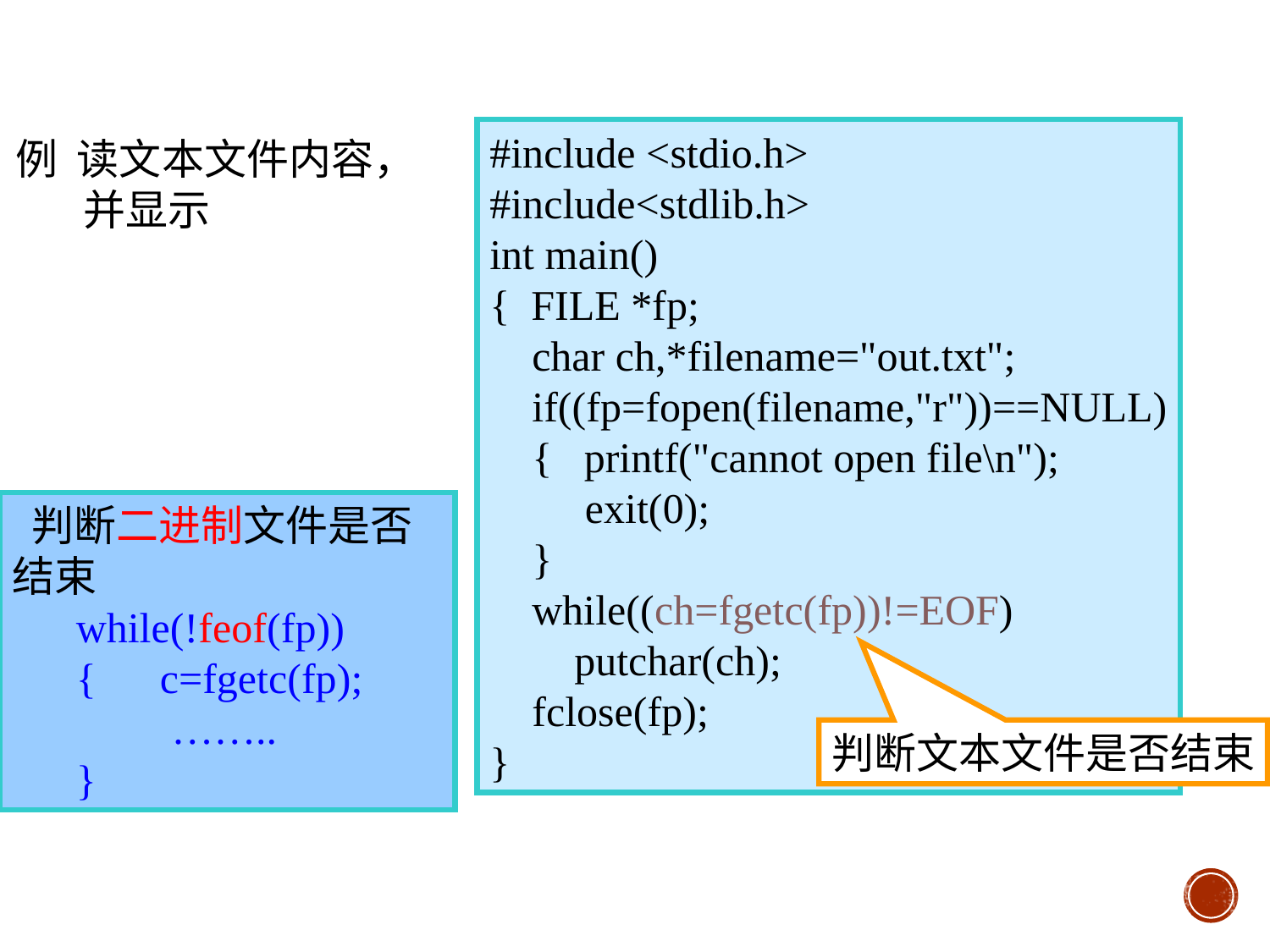

#include <stdio.h>
#include<stdlib.h>
int main()
{  FILE *fp;
    char ch,*filename="out.txt";
    if((fp=fopen(filename,"r"))==NULL)
    {   printf("cannot open file\n");
         exit(0);
    }
    while((ch=fgetc(fp))!=EOF)
        putchar(ch);
    fclose(fp);
}
例  读文本文件内容，
      并显示
 判断二进制文件是否结束
      while(!feof(fp))
      {      c=fgetc(fp);
               ……..
      }
判断文本文件是否结束